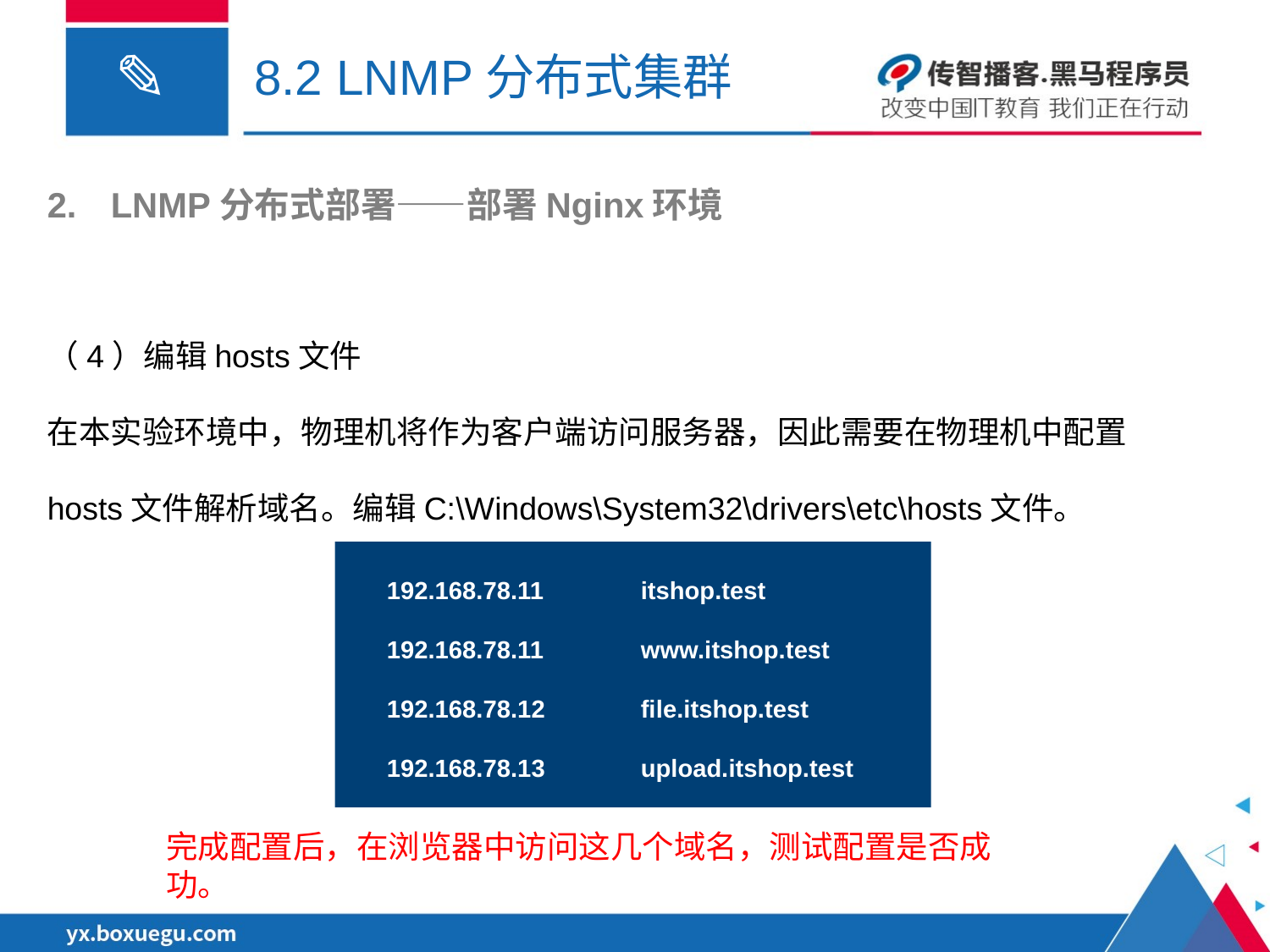

# 8.2 LNMP分布式集群
LNMP分布式部署——部署Nginx环境
（4）编辑hosts文件
在本实验环境中，物理机将作为客户端访问服务器，因此需要在物理机中配置hosts文件解析域名。编辑C:\Windows\System32\drivers\etc\hosts文件。
192.168.78.11	itshop.test
192.168.78.11	www.itshop.test
192.168.78.12	file.itshop.test
192.168.78.13	upload.itshop.test

完成配置后，在浏览器中访问这几个域名，测试配置是否成功。